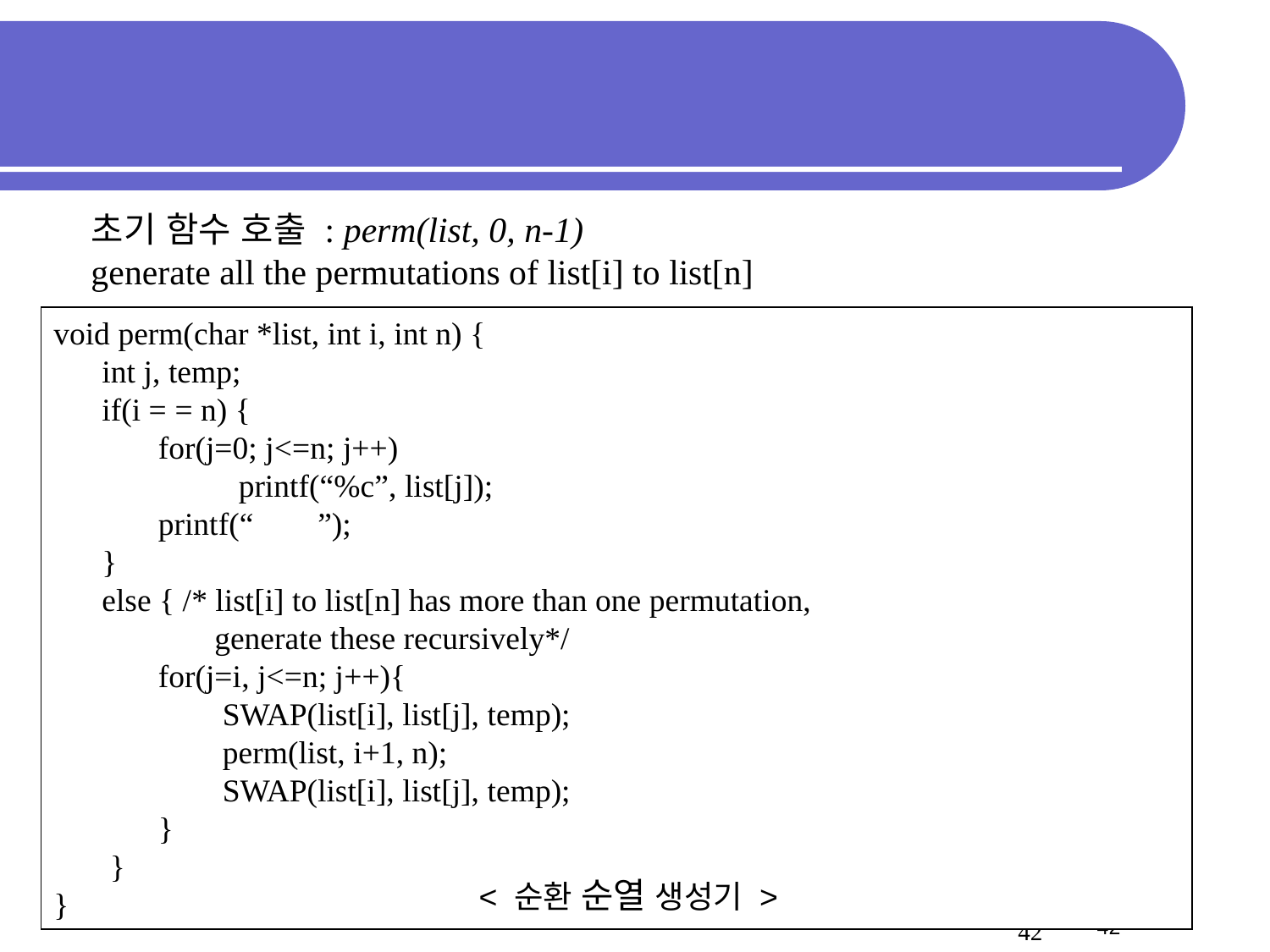

초기 함수 호출 : perm(list, 0, n-1)
generate all the permutations of list[i] to list[n]
void perm(char *list, int i, int n) {
      int j, temp;
      if(i = = n) {
             for(j=0; j<=n; j++)
                       printf(“%c”, list[j]);
             printf(“        ”);
      }
      else { /* list[i] to list[n] has more than one permutation,
                    generate these recursively*/
             for(j=i, j<=n; j++){
                     SWAP(list[i], list[j], temp);
                     perm(list, i+1, n);
                     SWAP(list[i], list[j], temp);
             }
       }
}
< 순환 순열 생성기 >
42